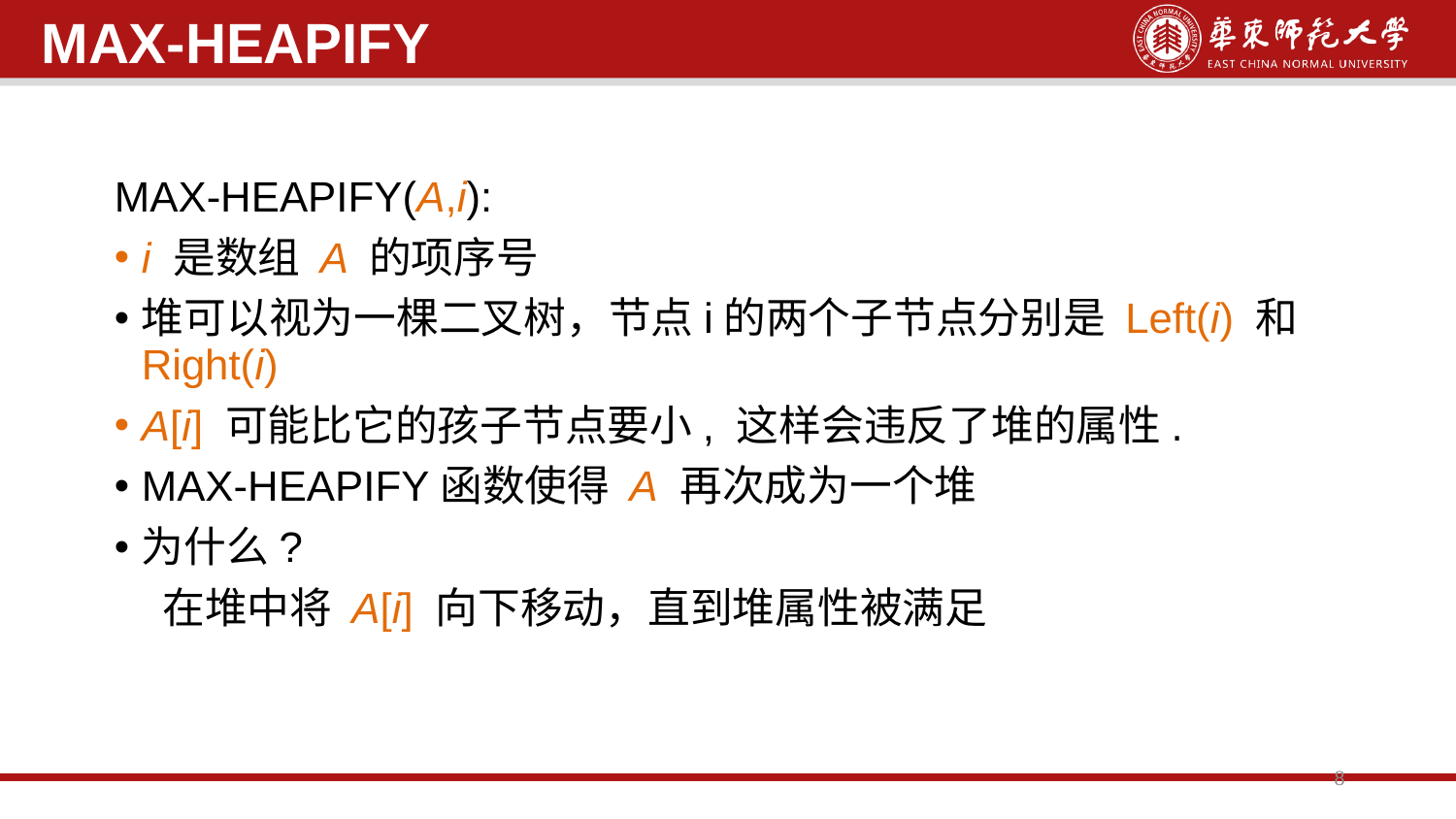

8
MAX-HEAPIFY
MAX-HEAPIFY(A,i):
i 是数组 A 的项序号
堆可以视为一棵二叉树，节点i的两个子节点分别是 Left(i) 和 Right(i)
A[i] 可能比它的孩子节点要小, 这样会违反了堆的属性.
MAX-HEAPIFY函数使得 A 再次成为一个堆
为什么?
    在堆中将 A[i] 向下移动，直到堆属性被满足